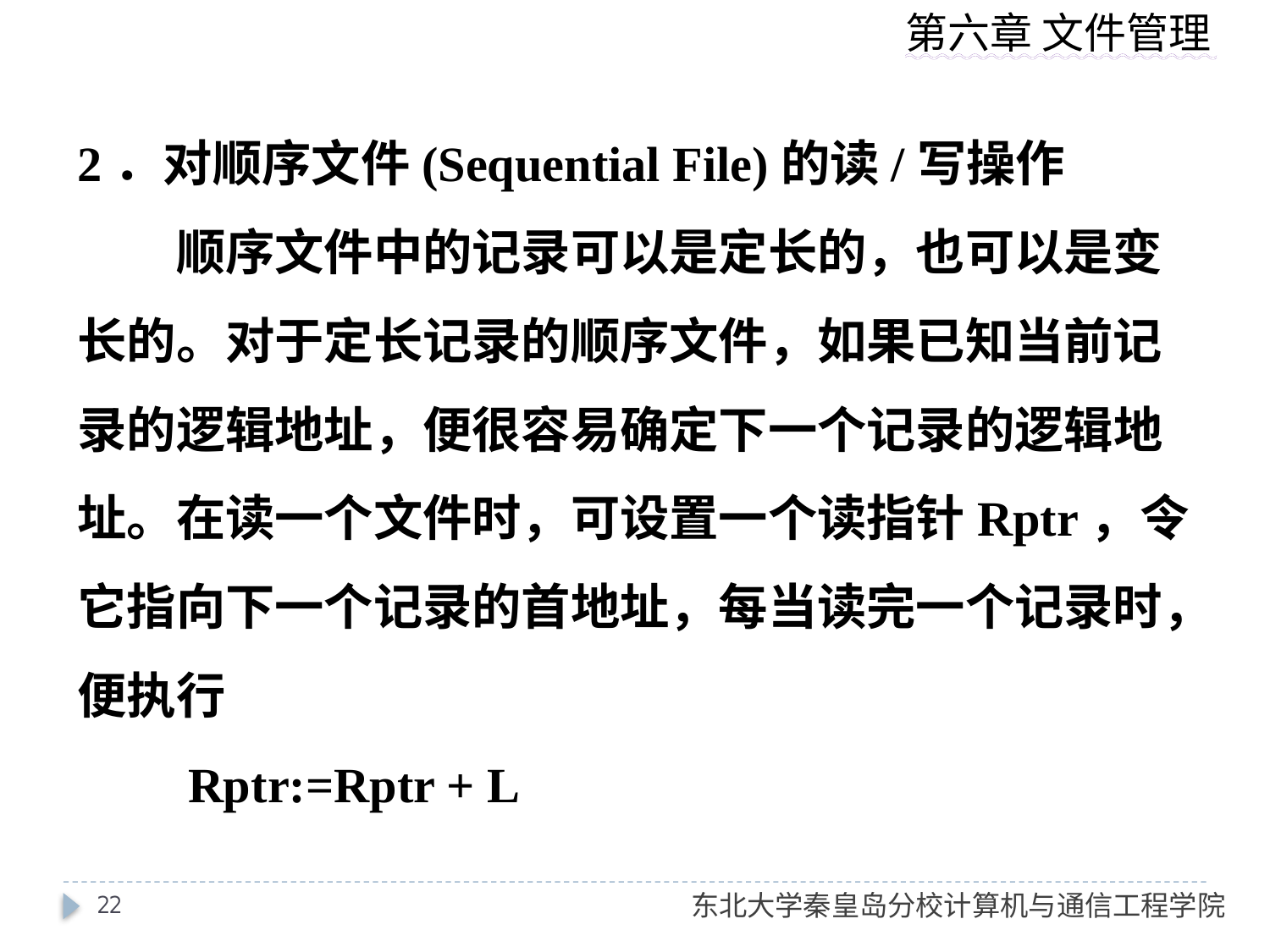

2．对顺序文件(Sequential File)的读/写操作
　　顺序文件中的记录可以是定长的，也可以是变长的。对于定长记录的顺序文件，如果已知当前记录的逻辑地址，便很容易确定下一个记录的逻辑地址。在读一个文件时，可设置一个读指针Rptr，令它指向下一个记录的首地址，每当读完一个记录时，便执行
　　Rptr:=Rptr + L

22